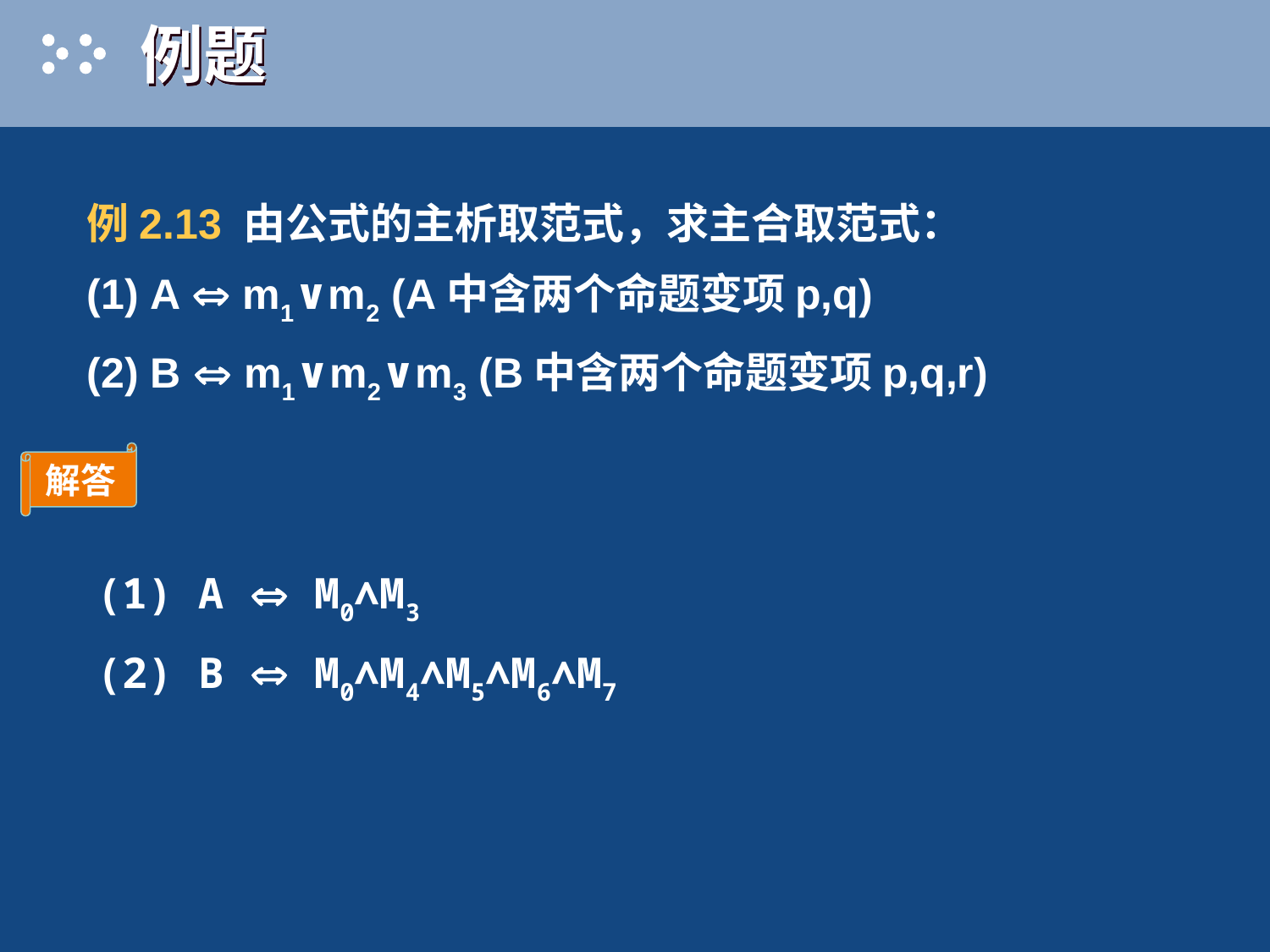

# 例题
例2.13 由公式的主析取范式，求主合取范式：
(1) A ⇔ m1∨m2 (A中含两个命题变项p,q)
(2) B ⇔ m1∨m2∨m3 (B中含两个命题变项p,q,r)
解答
(1) A ⇔ M0∧M3
(2) B ⇔ M0∧M4∧M5∧M6∧M7